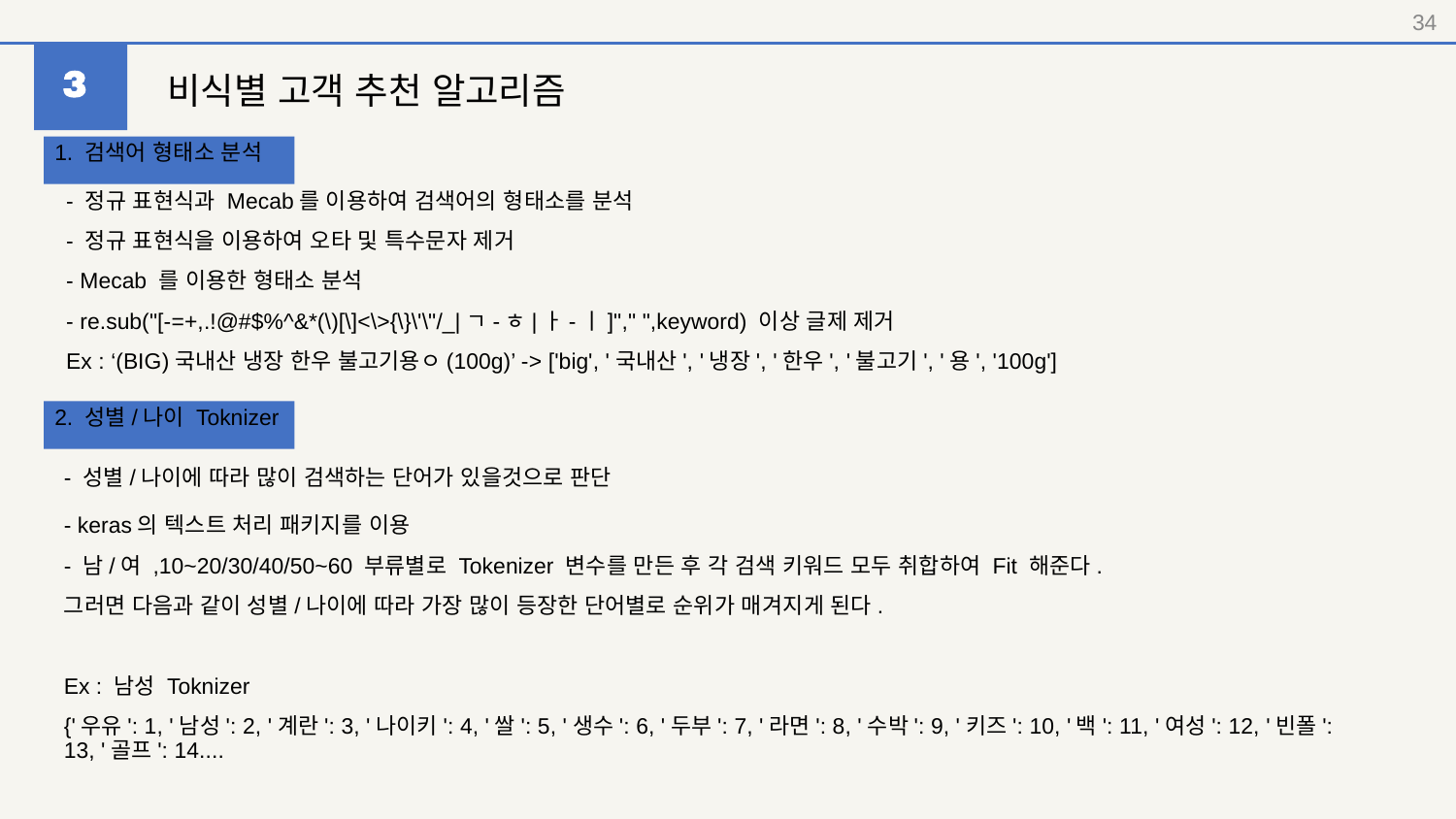

34
3
# 비식별 고객 추천 알고리즘
1. 검색어 형태소 분석
- 정규 표현식과 Mecab를 이용하여 검색어의 형태소를 분석
- 정규 표현식을 이용하여 오타 및 특수문자 제거
- Mecab 를 이용한 형태소 분석
- re.sub("[-=+,.!@#$%^&*(\)[\]<\>{\}\'\"/_|ㄱ-ㅎ|ㅏ-ㅣ]"," ",keyword) 이상 글제 제거
Ex : ‘(BIG)국내산 냉장 한우 불고기용ㅇ(100g)’ -> ['big', '국내산', '냉장', '한우', '불고기', '용', '100g']
2. 성별/나이 Toknizer
- 성별/나이에 따라 많이 검색하는 단어가 있을것으로 판단

- keras의 텍스트 처리 패키지를 이용
- 남/여 ,10~20/30/40/50~60 부류별로 Tokenizer 변수를 만든 후 각 검색 키워드 모두 취합하여 Fit 해준다.
그러면 다음과 같이 성별/나이에 따라 가장 많이 등장한 단어별로 순위가 매겨지게 된다.

Ex : 남성 Toknizer
{'우유': 1, '남성': 2, '계란': 3, '나이키': 4, '쌀': 5, '생수': 6, '두부': 7, '라면': 8, '수박': 9, '키즈': 10, '백': 11, '여성': 12, '빈폴': 13, '골프': 14....